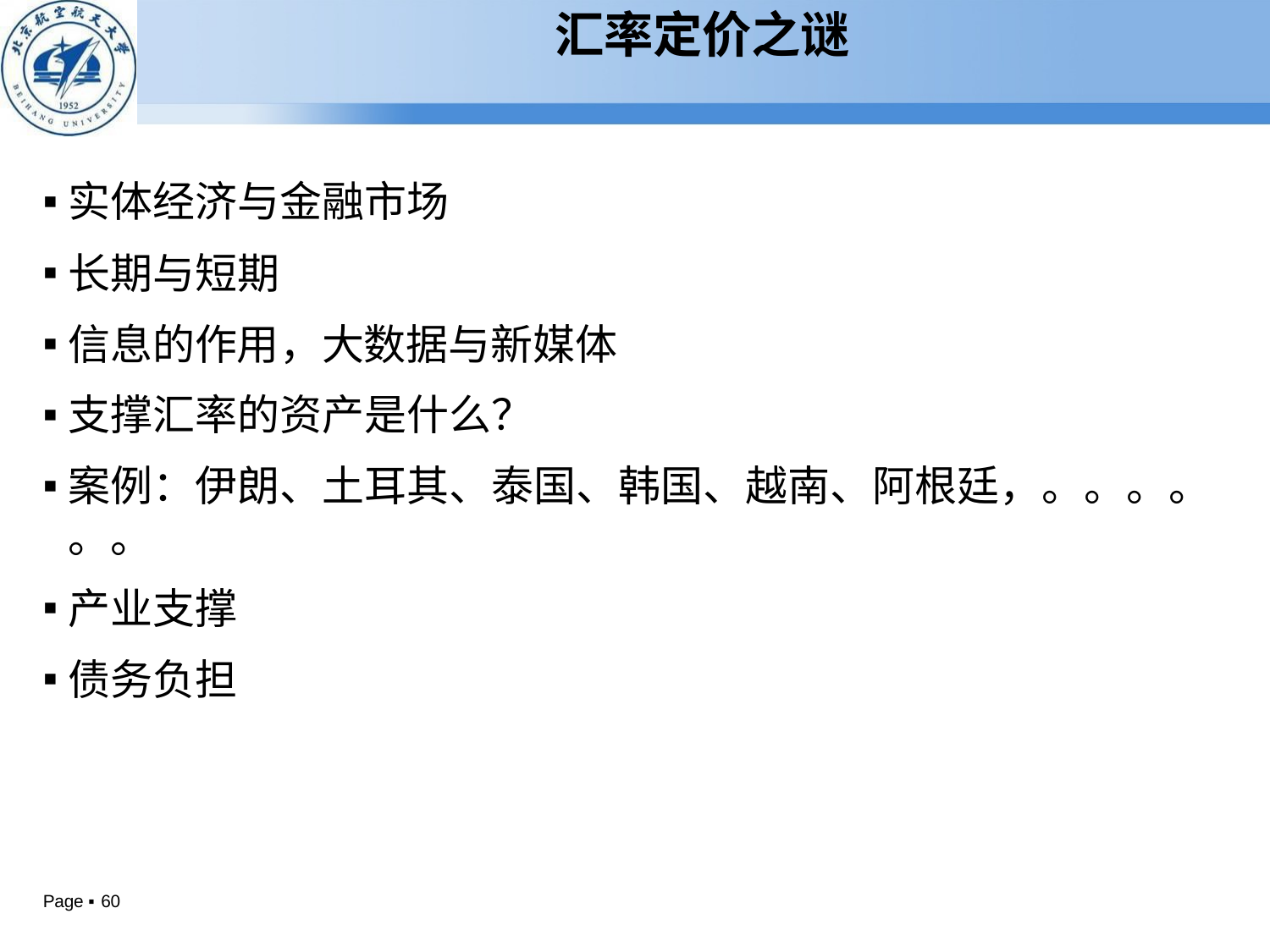

# 汇率定价之谜
实体经济与金融市场
长期与短期
信息的作用，大数据与新媒体
支撑汇率的资产是什么？
案例：伊朗、土耳其、泰国、韩国、越南、阿根廷，。。。。
。。
产业支撑
债务负担
Page ▪ 60